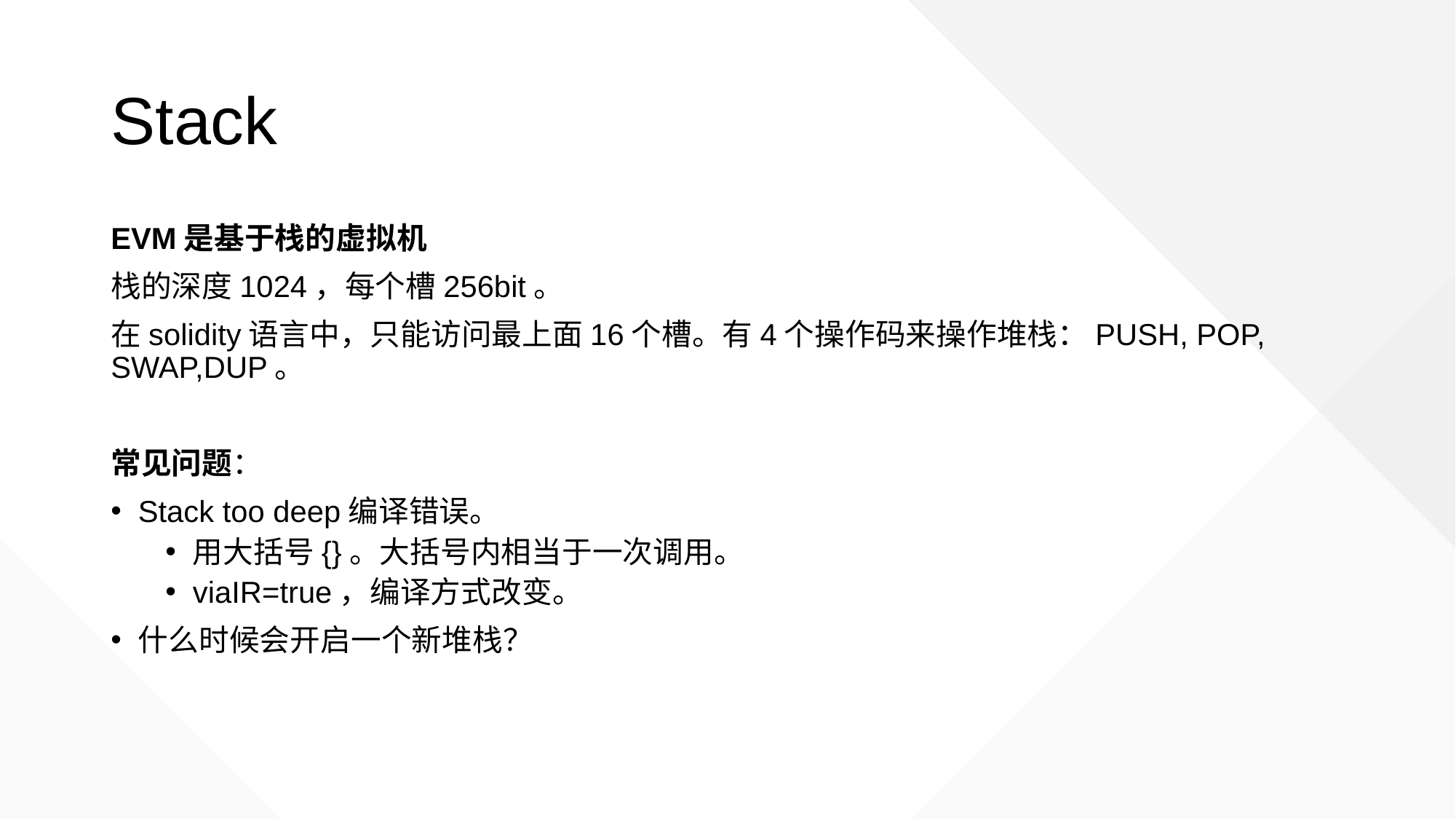

# Stack
EVM是基于栈的虚拟机
栈的深度1024，每个槽256bit。
在solidity语言中，只能访问最上面16个槽。有4个操作码来操作堆栈：PUSH, POP, SWAP,DUP。

常见问题：
Stack too deep编译错误。
用大括号{}。大括号内相当于一次调用。
viaIR=true，编译方式改变。
什么时候会开启一个新堆栈？